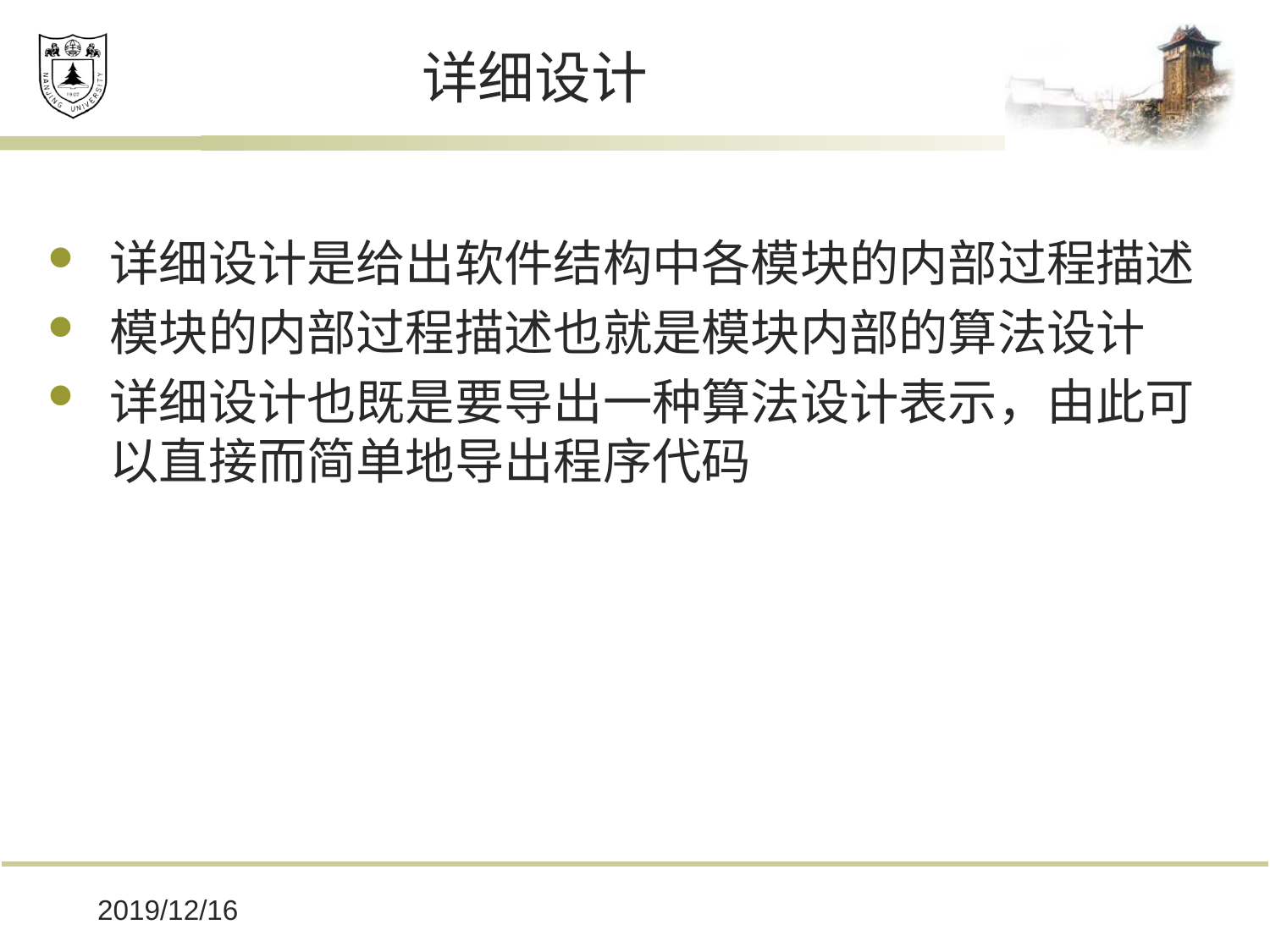

# 详细设计
详细设计是给出软件结构中各模块的内部过程描述
模块的内部过程描述也就是模块内部的算法设计
详细设计也既是要导出一种算法设计表示，由此可以直接而简单地导出程序代码
2019/12/16